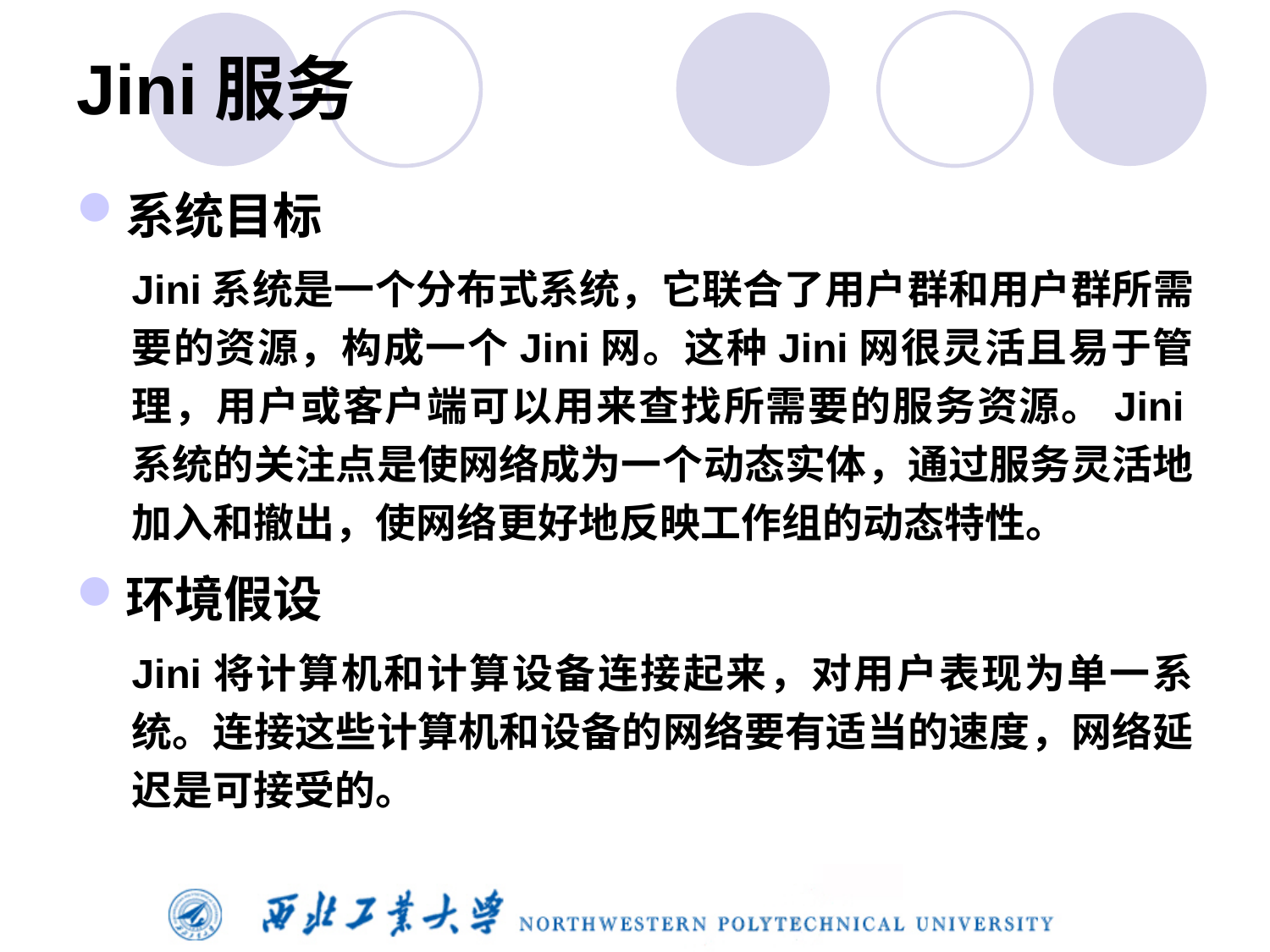

# Jini服务
系统目标
Jini系统是一个分布式系统，它联合了用户群和用户群所需要的资源，构成一个Jini网。这种Jini网很灵活且易于管理，用户或客户端可以用来查找所需要的服务资源。Jini系统的关注点是使网络成为一个动态实体，通过服务灵活地加入和撤出，使网络更好地反映工作组的动态特性。
环境假设
Jini将计算机和计算设备连接起来，对用户表现为单一系统。连接这些计算机和设备的网络要有适当的速度，网络延迟是可接受的。